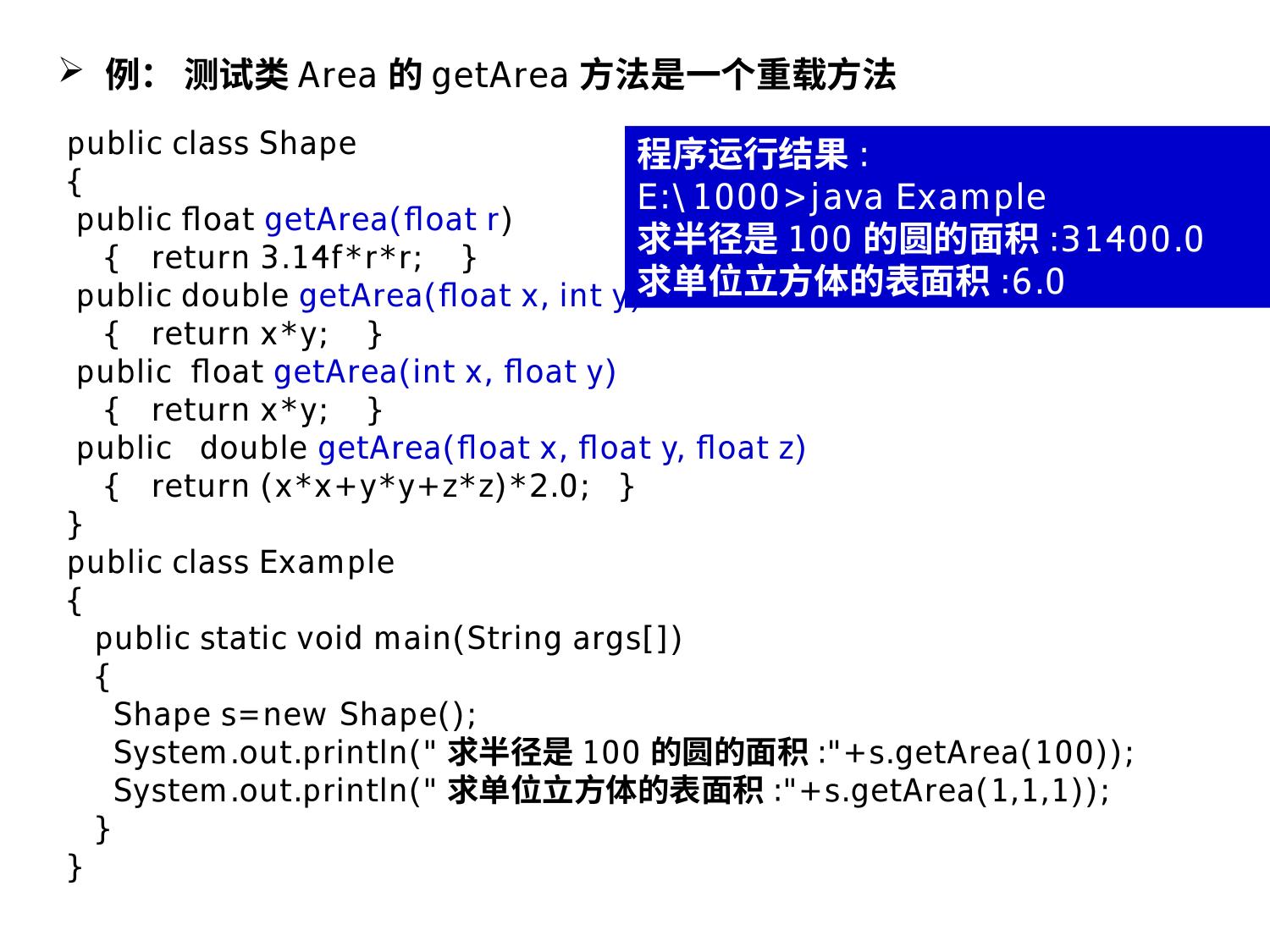

例： 测试类Area的getArea方法是一个重载方法
public class Shape
{
 public float getArea(float r)
    {   return 3.14f*r*r;    }
 public double getArea(float x, int y)
    {   return x*y;    }
 public  float getArea(int x, float y)
    {   return x*y;    }
 public   double getArea(float x, float y, float z)
    {   return (x*x+y*y+z*z)*2.0;   }
}
public class Example
{
   public static void main(String args[])
   {
     Shape s=new Shape();
     System.out.println("求半径是100的圆的面积:"+s.getArea(100));
     System.out.println("求单位立方体的表面积:"+s.getArea(1,1,1));
   }
}
程序运行结果:
E:\1000>java Example
求半径是100的圆的面积:31400.0
求单位立方体的表面积:6.0